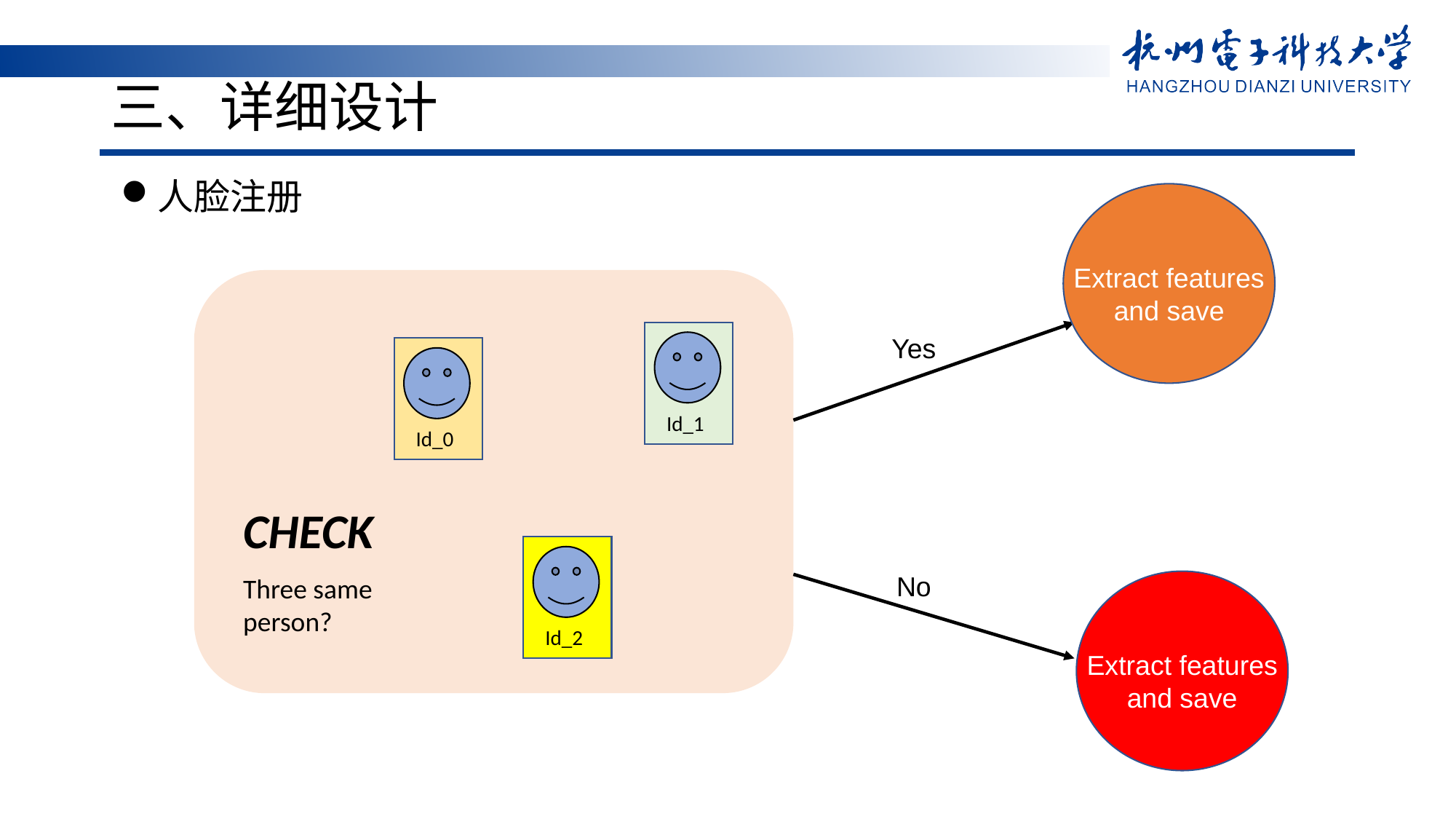

# 三、详细设计
人脸注册

Extract features and save

Id_1
Yes

Id_0
CHECK

Id_2
No
Three same person?

Extract features and save